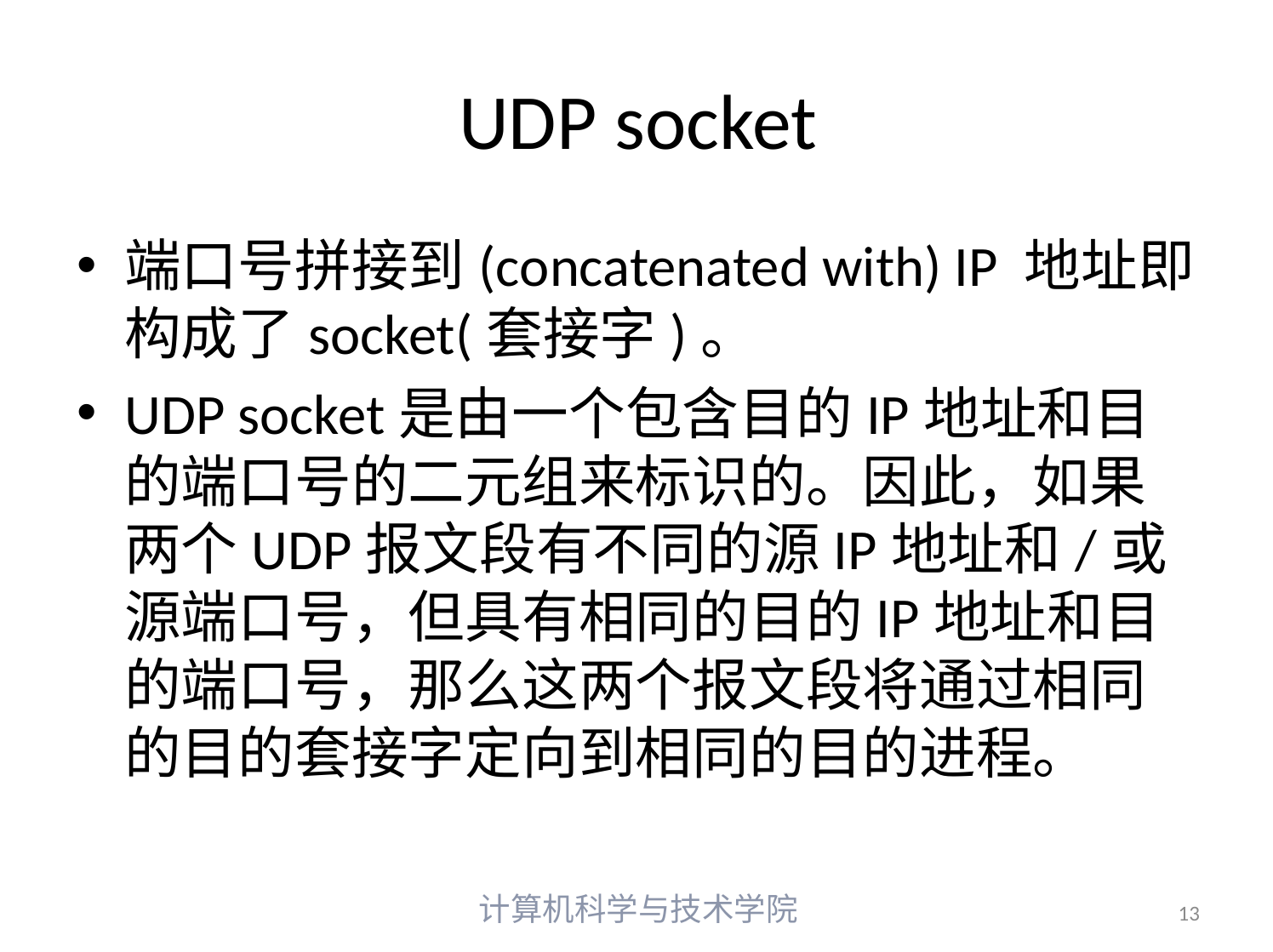

# UDP socket
端口号拼接到(concatenated with) IP 地址即构成了socket(套接字)。
UDP socket是由一个包含目的IP地址和目的端口号的二元组来标识的。因此，如果两个UDP报文段有不同的源IP地址和/或源端口号，但具有相同的目的IP地址和目的端口号，那么这两个报文段将通过相同的目的套接字定向到相同的目的进程。
计算机科学与技术学院
13